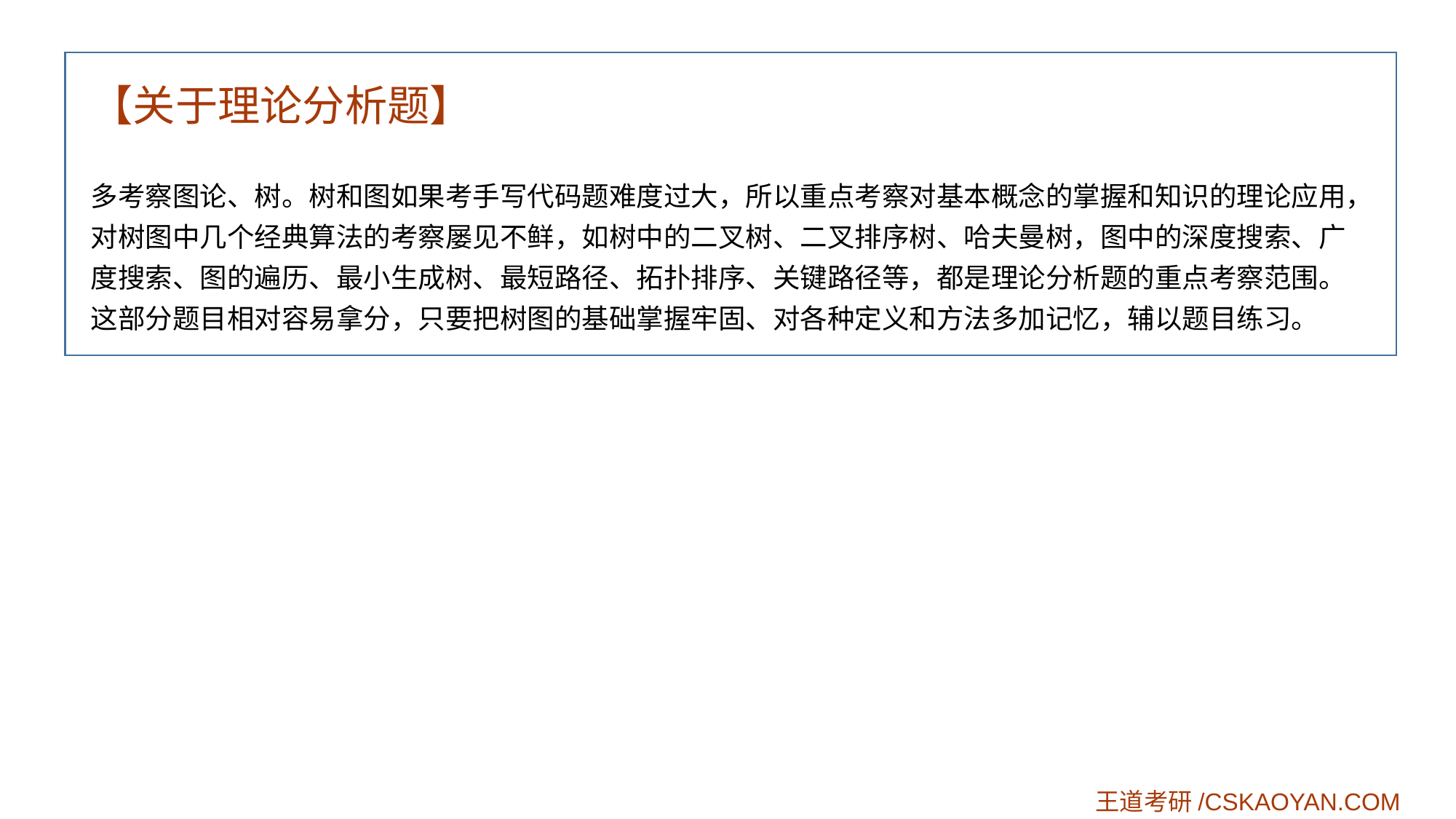

【关于理论分析题】

多考察图论、树。树和图如果考手写代码题难度过大，所以重点考察对基本概念的掌握和知识的理论应用，对树图中几个经典算法的考察屡见不鲜，如树中的二叉树、二叉排序树、哈夫曼树，图中的深度搜索、广度搜索、图的遍历、最小生成树、最短路径、拓扑排序、关键路径等，都是理论分析题的重点考察范围。
这部分题目相对容易拿分，只要把树图的基础掌握牢固、对各种定义和方法多加记忆，辅以题目练习。
王道考研/CSKAOYAN.COM